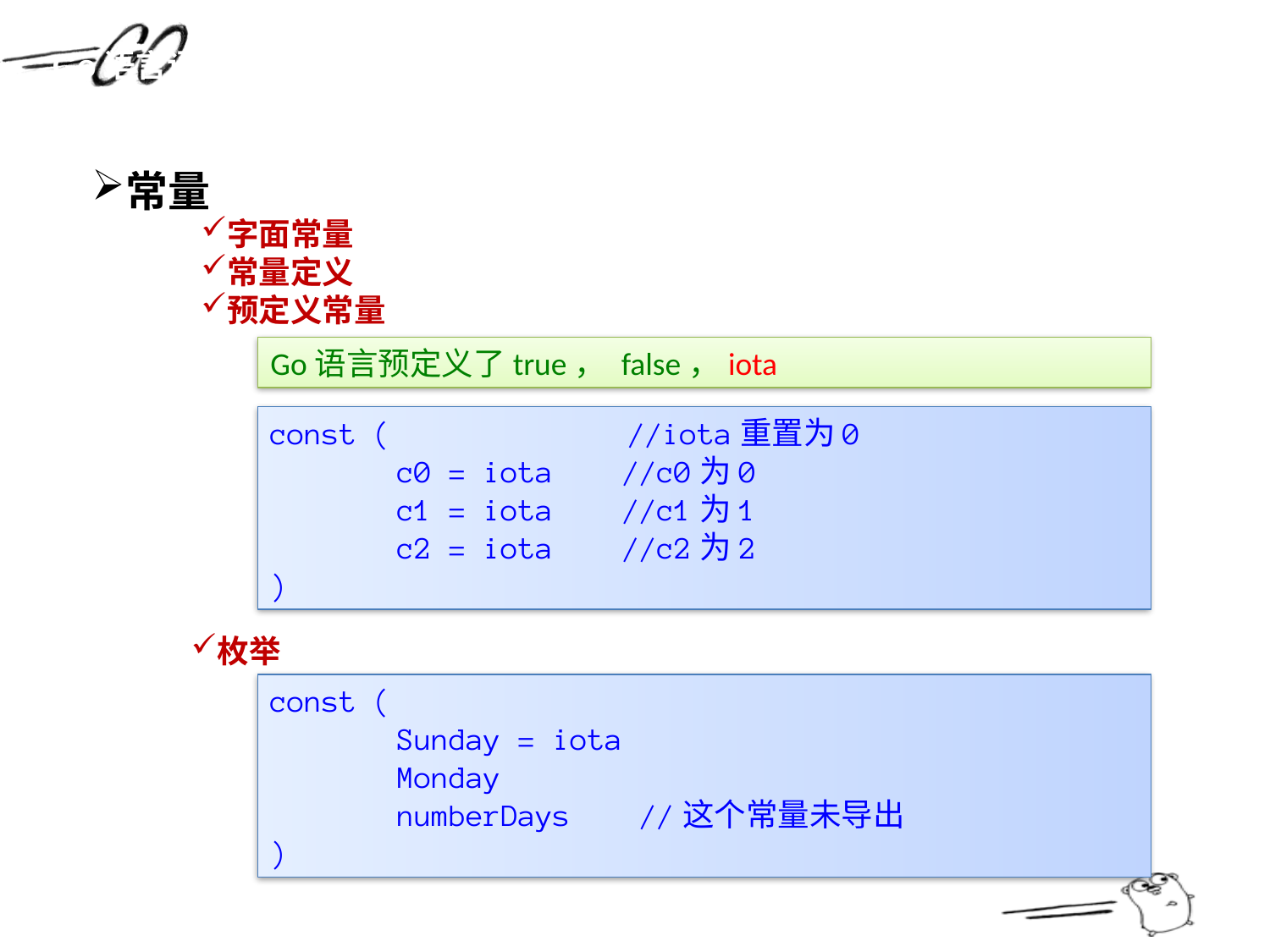

Go语言语法
常量
字面常量
常量定义
预定义常量
Go语言预定义了true， false，iota
const (		      //iota重置为0
 	c0 = iota    //c0为0
	c1 = iota    //c1为1
	c2 = iota    //c2为2
)
枚举
const (
 	Sunday = iota
	Monday
	numberDays    //这个常量未导出
)
19